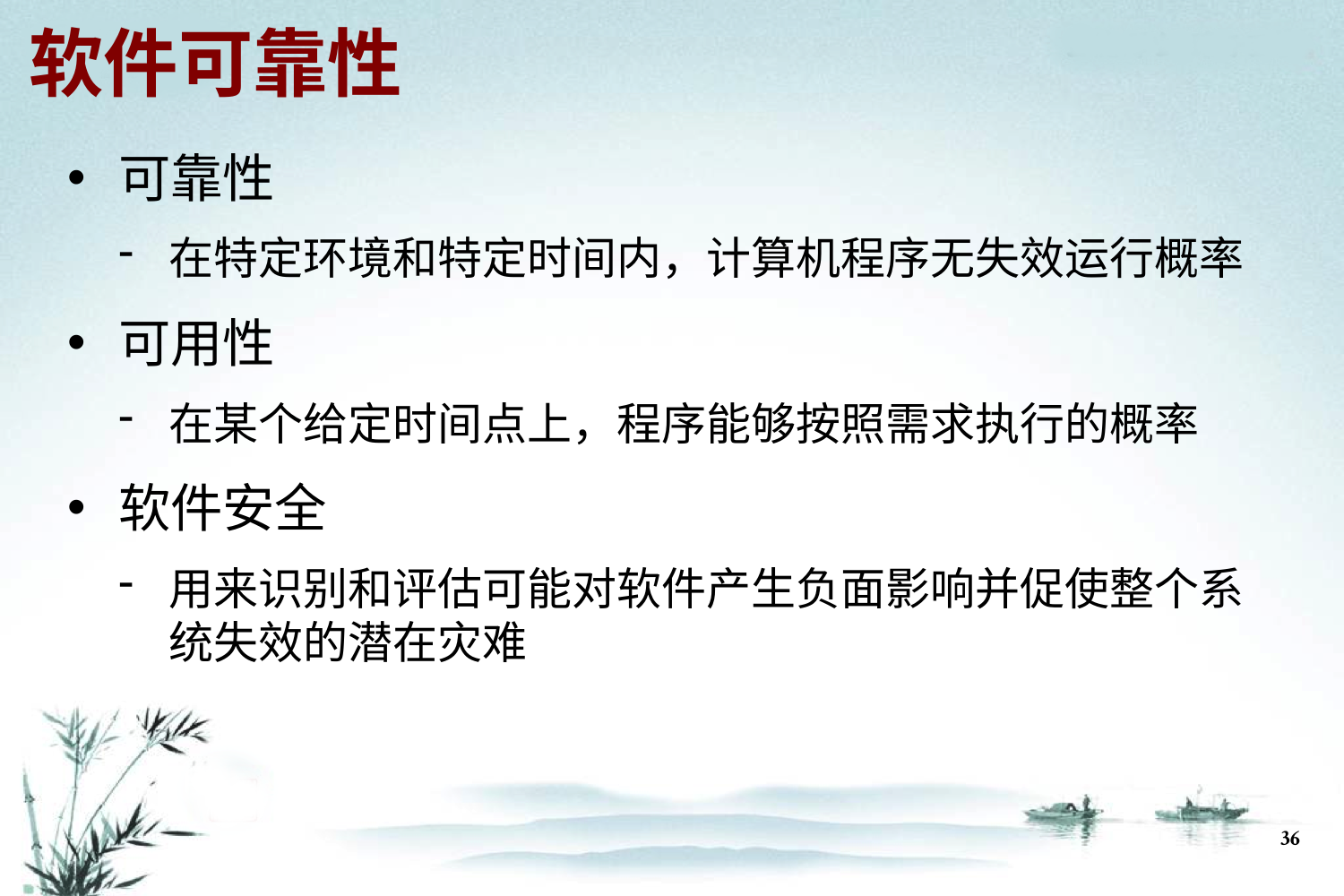

# 软件可靠性
可靠性
在特定环境和特定时间内，计算机程序无失效运行概率
可用性
在某个给定时间点上，程序能够按照需求执行的概率
软件安全
用来识别和评估可能对软件产生负面影响并促使整个系统失效的潜在灾难

36